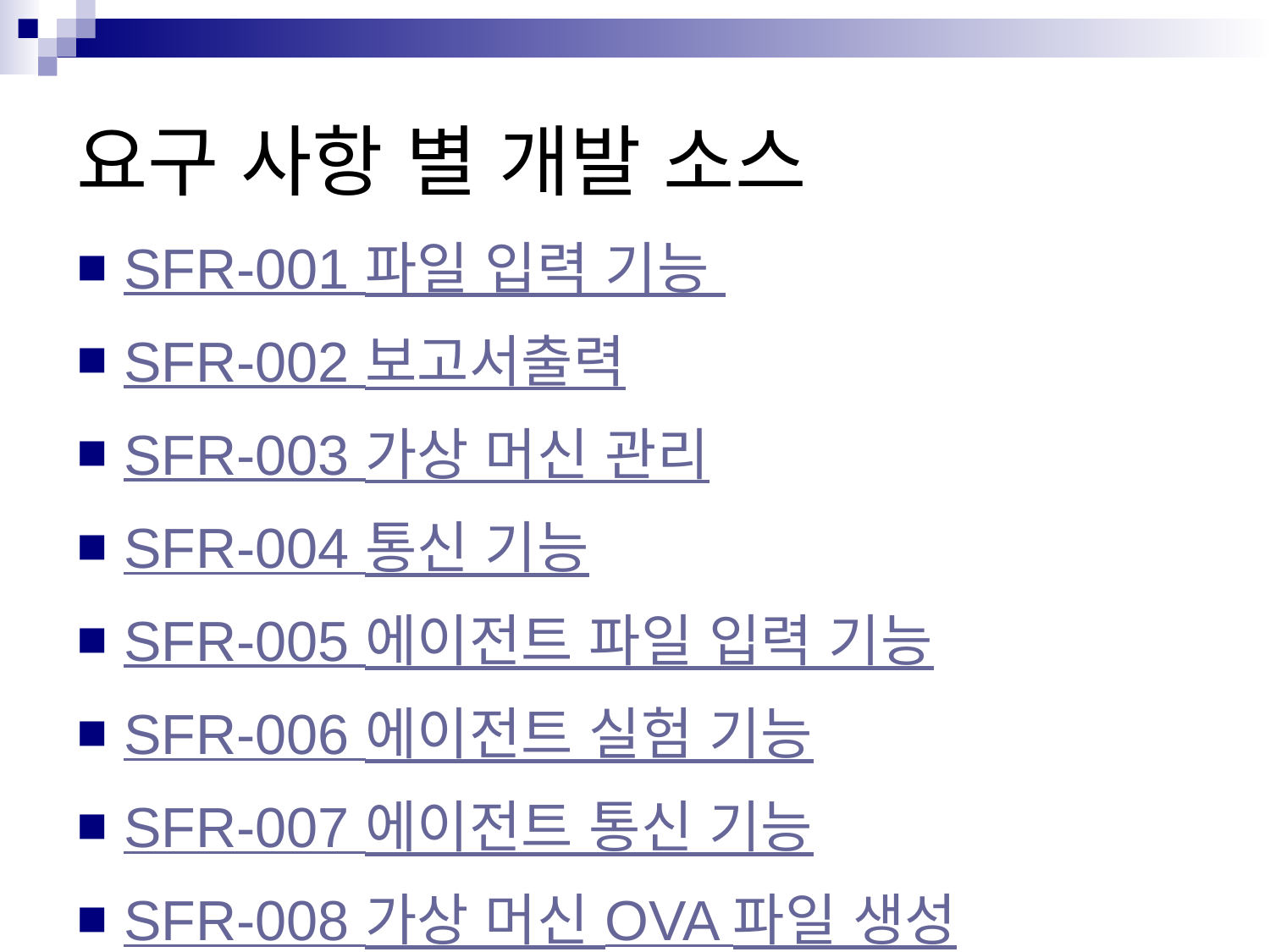

# 요구 사항 별 개발 소스
SFR-001 파일 입력 기능
SFR-002 보고서출력
SFR-003 가상 머신 관리
SFR-004 통신 기능
SFR-005 에이전트 파일 입력 기능
SFR-006 에이전트 실험 기능
SFR-007 에이전트 통신 기능
SFR-008 가상 머신 OVA 파일 생성